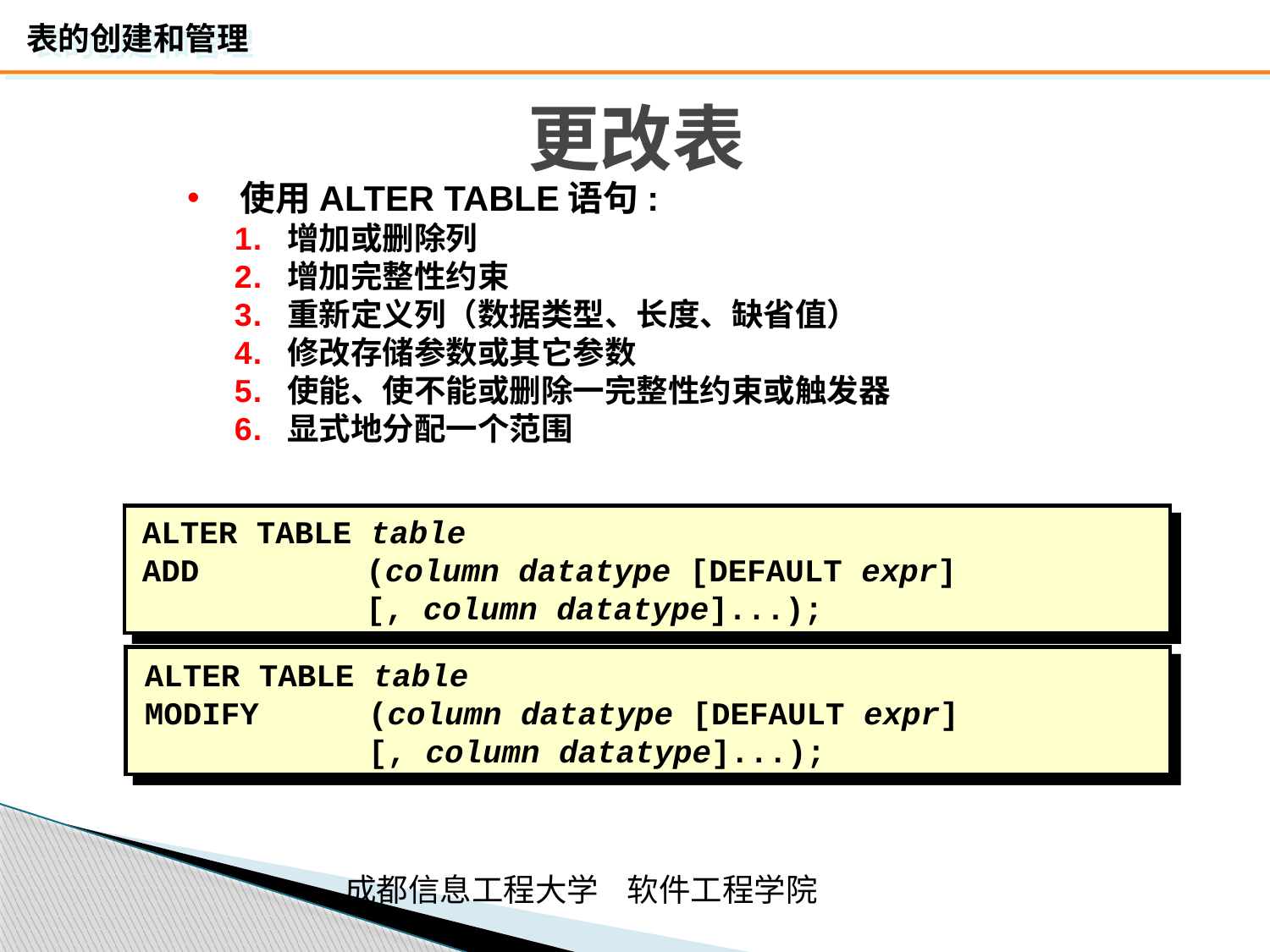

# 更改表
使用ALTER TABLE语句:
增加或删除列
增加完整性约束
重新定义列（数据类型、长度、缺省值）
修改存储参数或其它参数
使能、使不能或删除一完整性约束或触发器
显式地分配一个范围
ALTER TABLE table
ADD		   (column datatype [DEFAULT expr]
		   [, column datatype]...);

ALTER TABLE table
MODIFY	   (column datatype [DEFAULT expr]
		   [, column datatype]...);